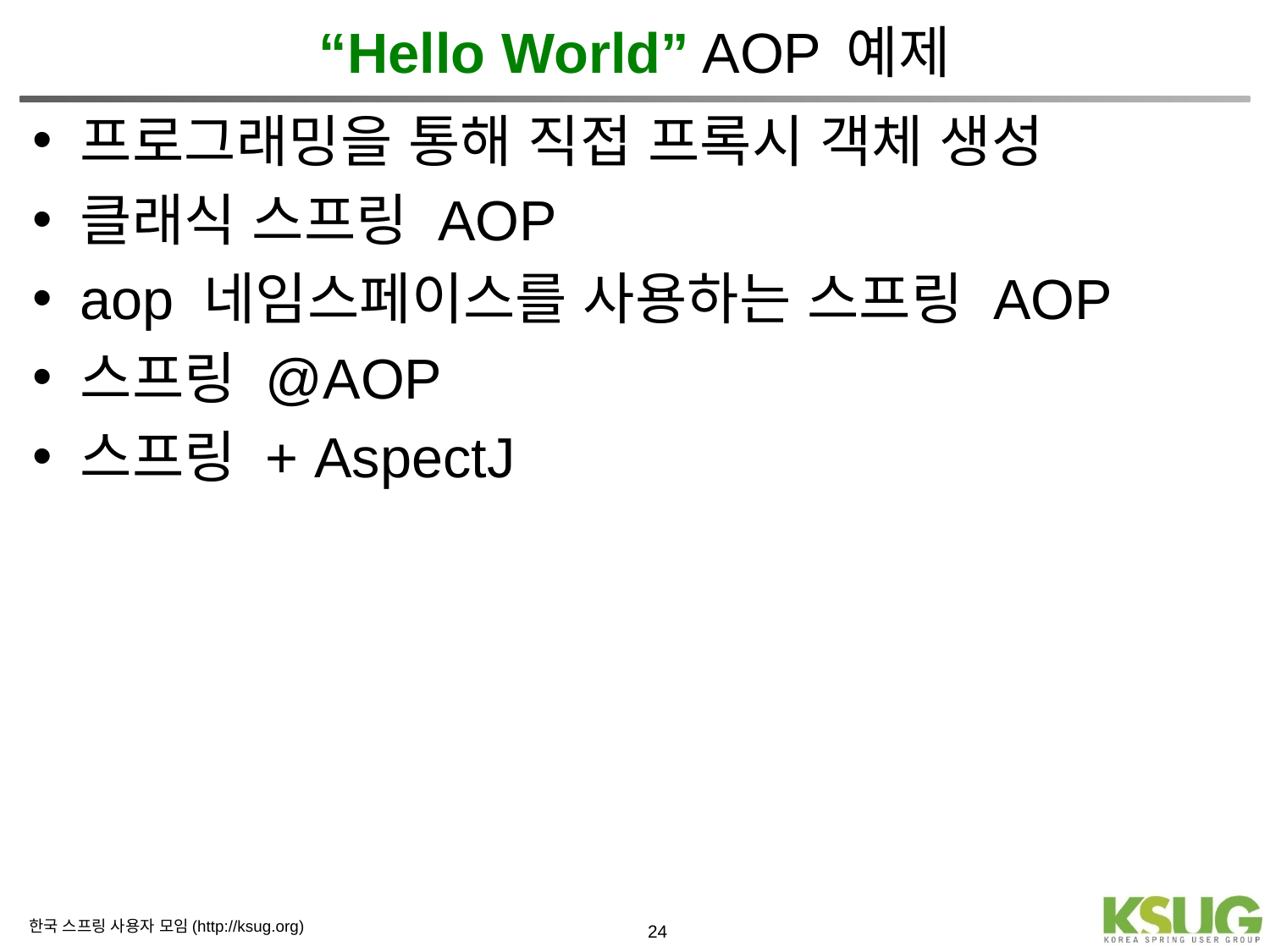

# “Hello World” AOP 예제
프로그래밍을 통해 직접 프록시 객체 생성
클래식 스프링 AOP
aop 네임스페이스를 사용하는 스프링 AOP
스프링 @AOP
스프링 + AspectJ